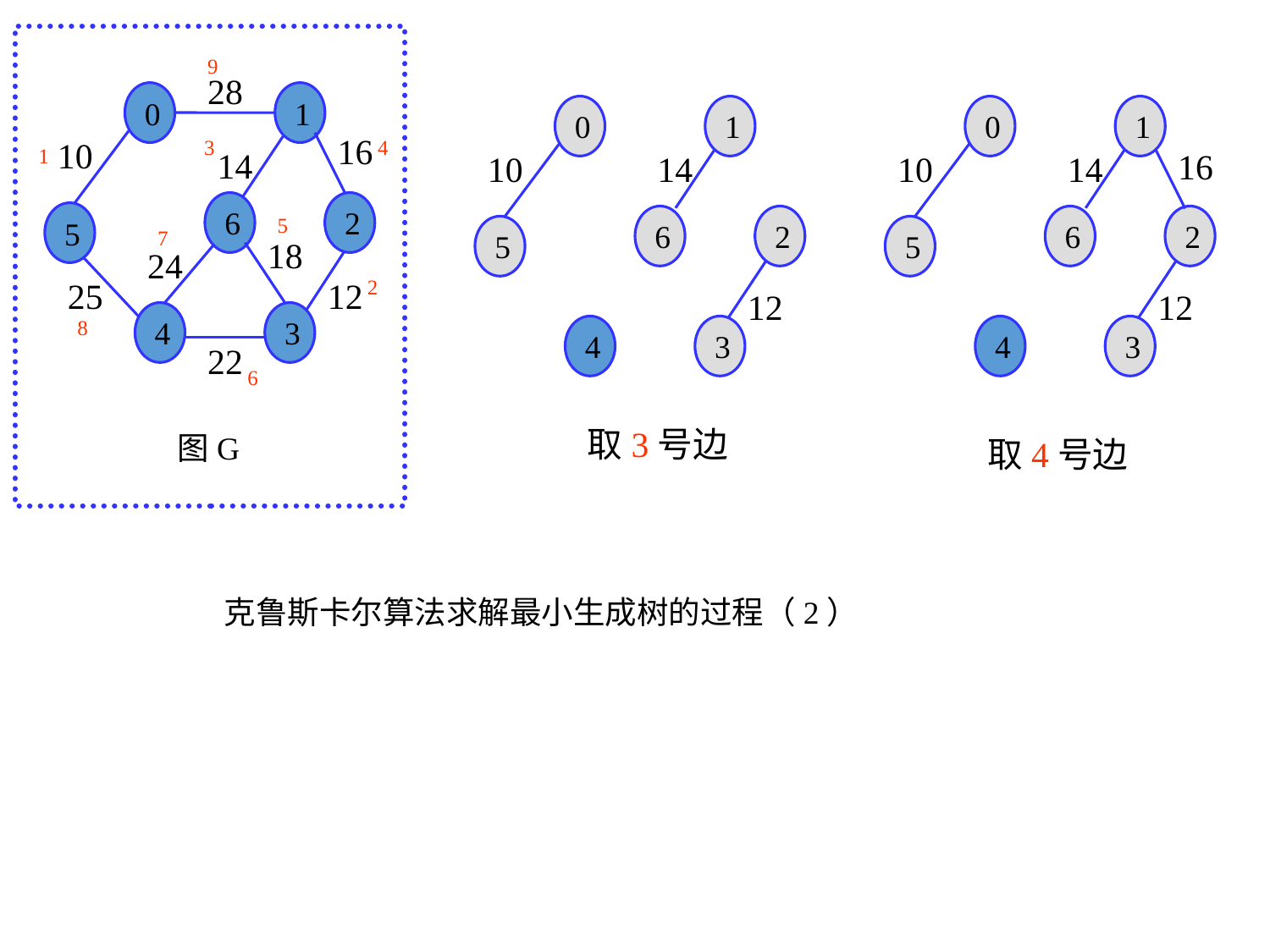

9
28
0
1
0
1
0
1

16
10
3
4

1

14
16
10
14
10
14

6
2
5
5
6
2
6
2
5
5
7
18
24

25
12
2
12
12

4
3
8
4
3
4
3
22

6
取3号边
图G
取4号边
克鲁斯卡尔算法求解最小生成树的过程（2）